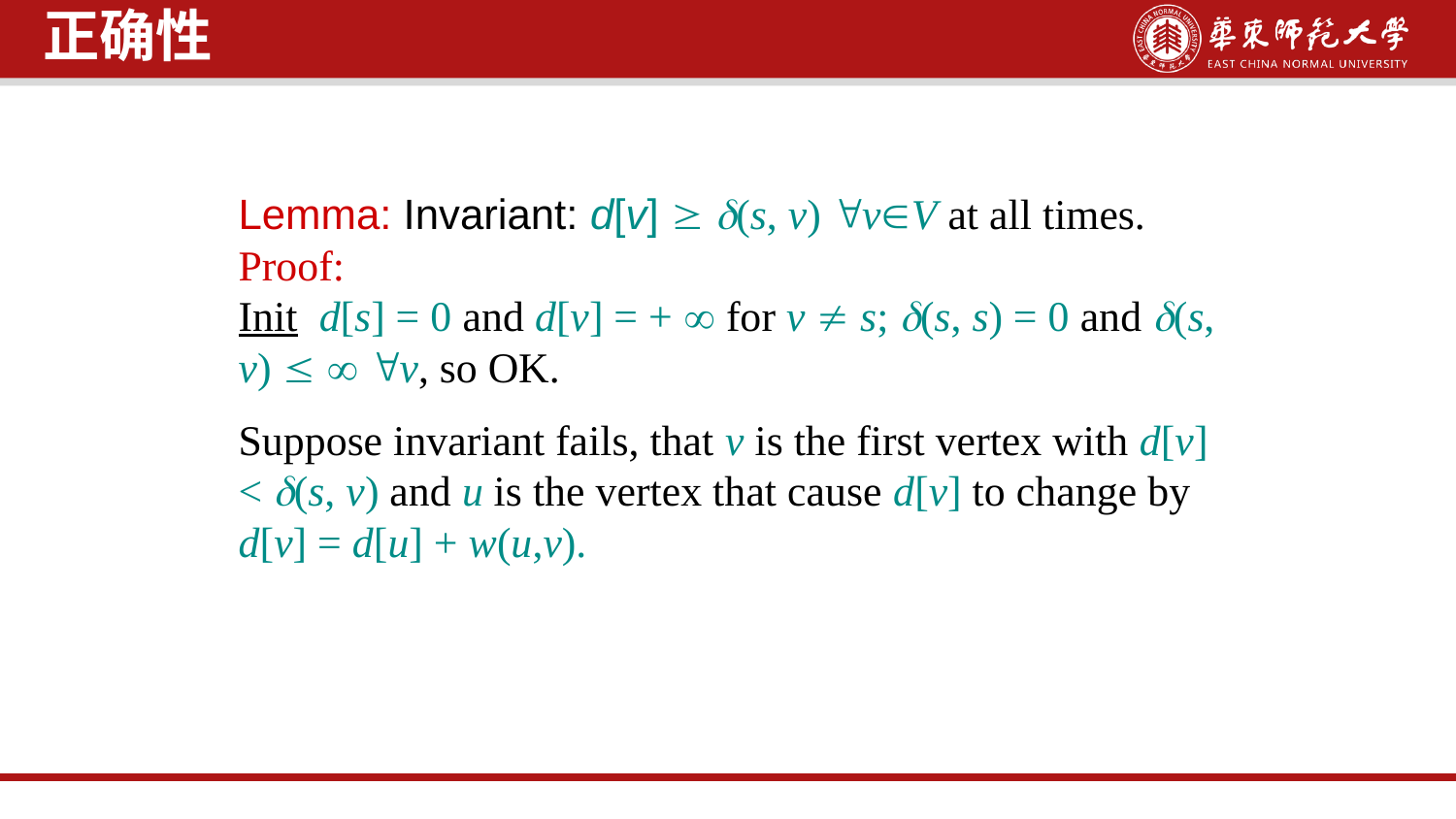

正确性
Lemma: Invariant: d[v] ≥ δ(s, v) ∀v∈V at all times.
Proof:
Init  d[s] = 0 and d[v] = + ∞ for v ≠ s; δ(s, s) = 0 and δ(s, v) ≤ ∞ ∀v, so OK.

Suppose invariant fails, that v is the first vertex with d[v] < δ(s, v) and u is the vertex that cause d[v] to change by d[v] = d[u] + w(u,v).